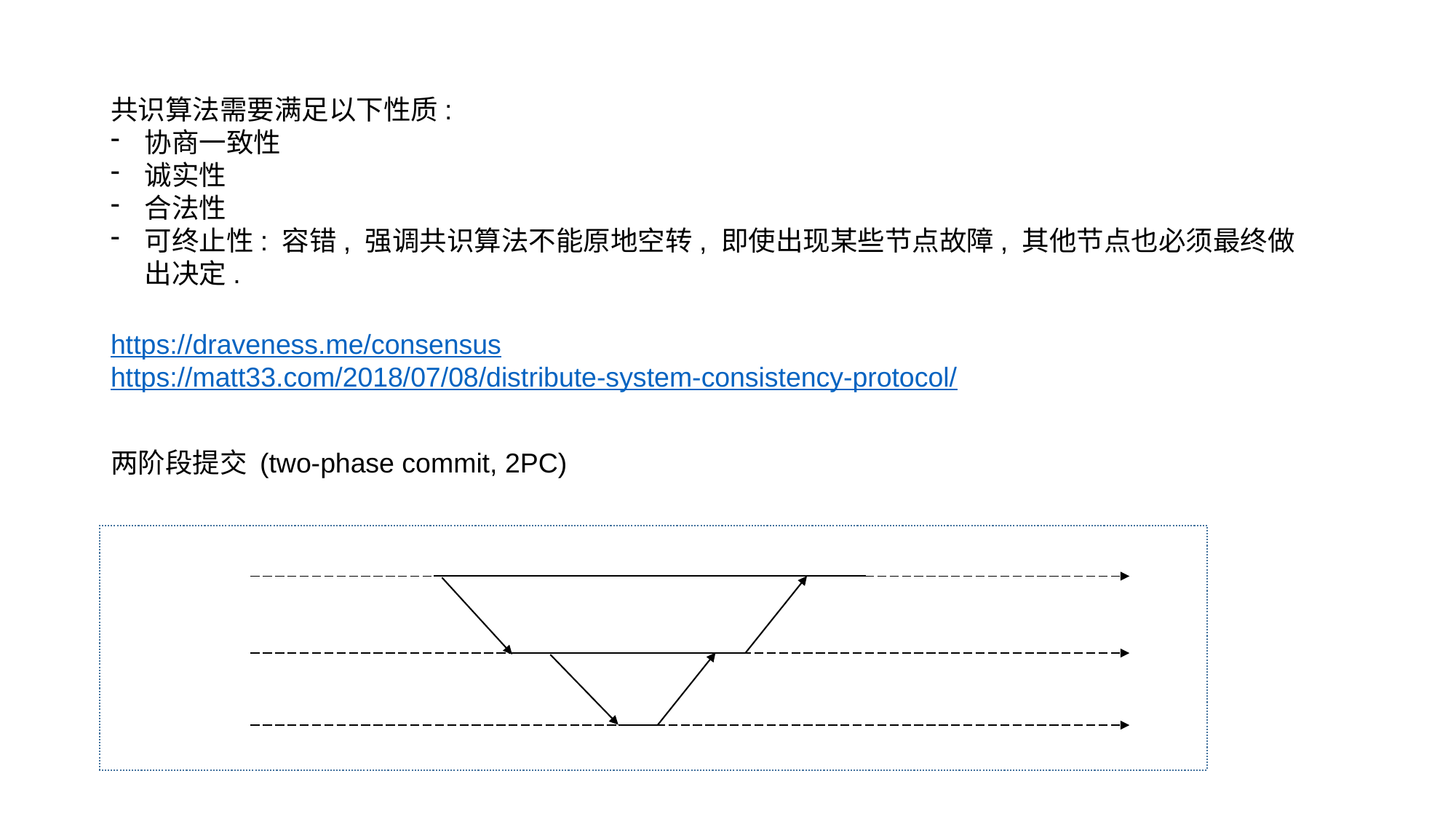

共识算法需要满足以下性质:
协商一致性
诚实性
合法性
可终止性: 容错, 强调共识算法不能原地空转, 即使出现某些节点故障, 其他节点也必须最终做出决定.
https://draveness.me/consensus
https://matt33.com/2018/07/08/distribute-system-consistency-protocol/
两阶段提交 (two-phase commit, 2PC)